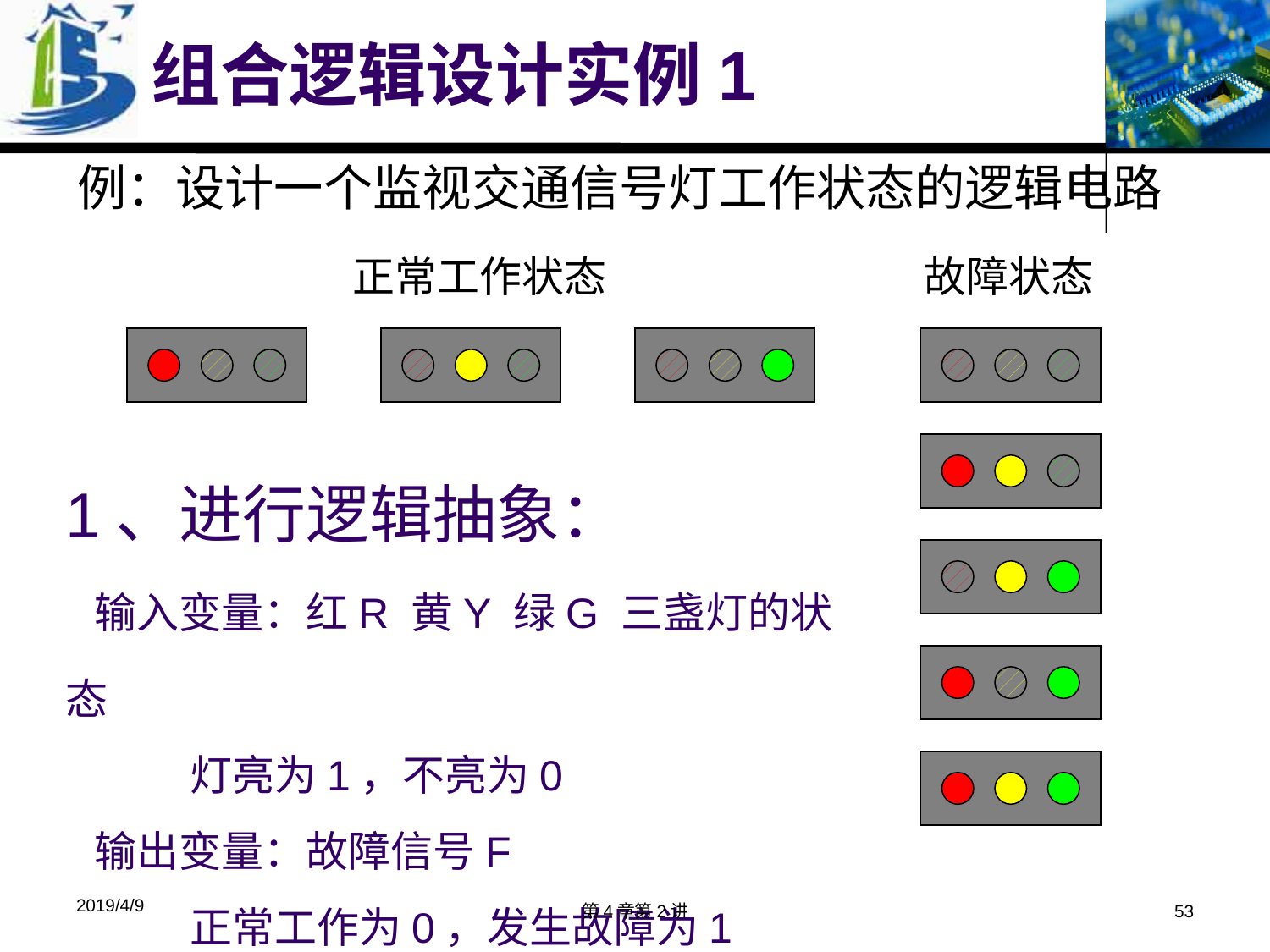

组合逻辑设计实例1
例：设计一个监视交通信号灯工作状态的逻辑电路
正常工作状态

故障状态

1、进行逻辑抽象：
  输入变量：红R 黄Y 绿G 三盏灯的状态
            灯亮为1，不亮为0
  输出变量：故障信号F
            正常工作为0，发生故障为1
2019/4/9
第4章第2讲
53